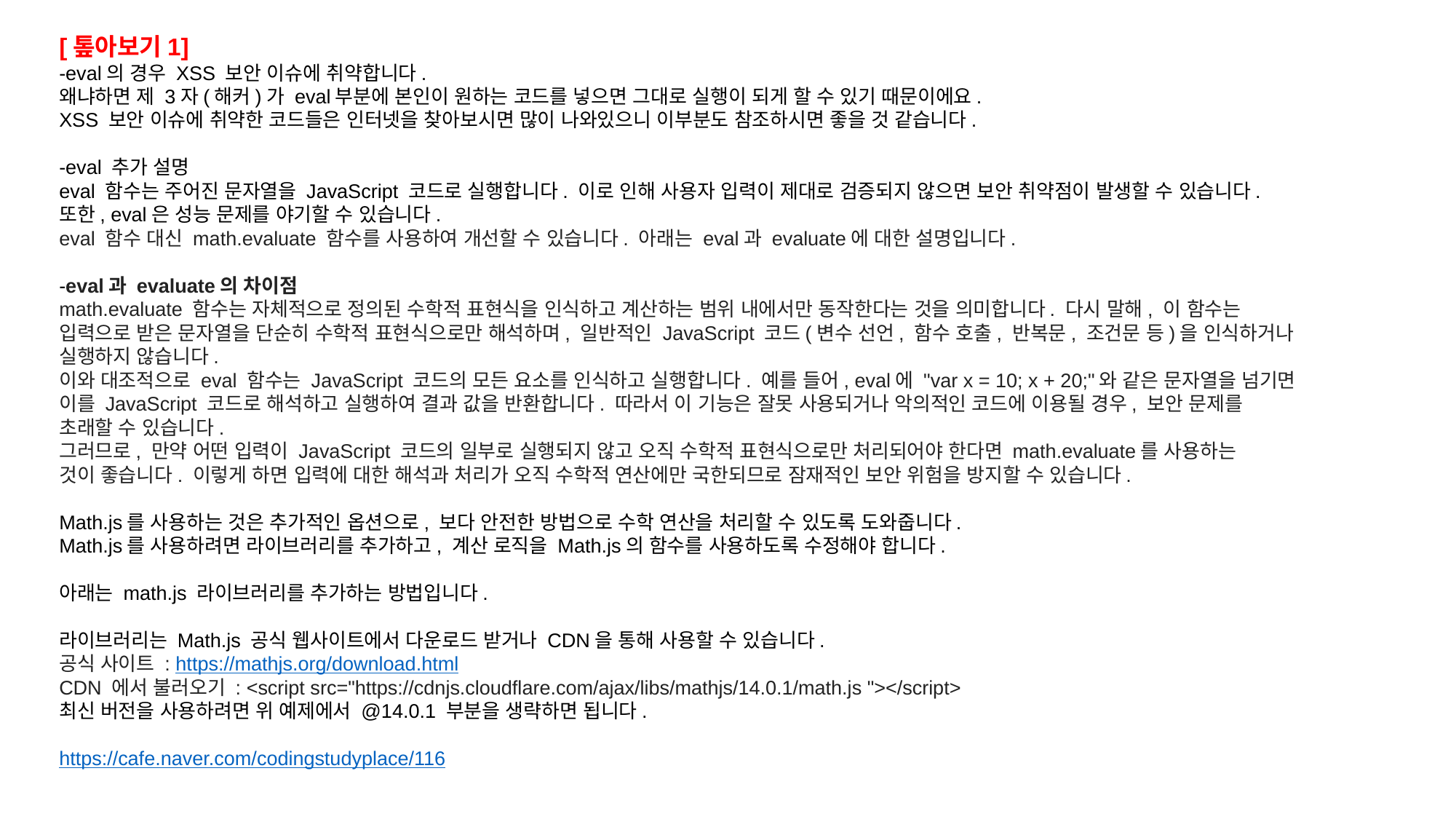

[톺아보기1]
-eval의 경우 XSS 보안 이슈에 취약합니다.
왜냐하면 제 3자(해커)가 eval부분에 본인이 원하는 코드를 넣으면 그대로 실행이 되게 할 수 있기 때문이에요.
XSS 보안 이슈에 취약한 코드들은 인터넷을 찾아보시면 많이 나와있으니 이부분도 참조하시면 좋을 것 같습니다.
-eval 추가 설명
eval 함수는 주어진 문자열을 JavaScript 코드로 실행합니다. 이로 인해 사용자 입력이 제대로 검증되지 않으면 보안 취약점이 발생할 수 있습니다.
또한, eval은 성능 문제를 야기할 수 있습니다.
eval 함수 대신 math.evaluate 함수를 사용하여 개선할 수 있습니다. 아래는 eval과 evaluate에 대한 설명입니다.

-eval과 evaluate의 차이점
math.evaluate 함수는 자체적으로 정의된 수학적 표현식을 인식하고 계산하는 범위 내에서만 동작한다는 것을 의미합니다. 다시 말해, 이 함수는
입력으로 받은 문자열을 단순히 수학적 표현식으로만 해석하며, 일반적인 JavaScript 코드(변수 선언, 함수 호출, 반복문, 조건문 등)을 인식하거나
실행하지 않습니다.
이와 대조적으로 eval 함수는 JavaScript 코드의 모든 요소를 인식하고 실행합니다. 예를 들어, eval에 "var x = 10; x + 20;"와 같은 문자열을 넘기면
이를 JavaScript 코드로 해석하고 실행하여 결과 값을 반환합니다. 따라서 이 기능은 잘못 사용되거나 악의적인 코드에 이용될 경우, 보안 문제를
초래할 수 있습니다.
그러므로, 만약 어떤 입력이 JavaScript 코드의 일부로 실행되지 않고 오직 수학적 표현식으로만 처리되어야 한다면 math.evaluate를 사용하는
것이 좋습니다. 이렇게 하면 입력에 대한 해석과 처리가 오직 수학적 연산에만 국한되므로 잠재적인 보안 위험을 방지할 수 있습니다.

Math.js를 사용하는 것은 추가적인 옵션으로, 보다 안전한 방법으로 수학 연산을 처리할 수 있도록 도와줍니다.
Math.js를 사용하려면 라이브러리를 추가하고, 계산 로직을 Math.js의 함수를 사용하도록 수정해야 합니다.

아래는 math.js 라이브러리를 추가하는 방법입니다.

라이브러리는 Math.js 공식 웹사이트에서 다운로드 받거나 CDN을 통해 사용할 수 있습니다.
공식 사이트 : https://mathjs.org/download.html
CDN 에서 불러오기 : <script src="https://cdnjs.cloudflare.com/ajax/libs/mathjs/14.0.1/math.js "></script>
최신 버전을 사용하려면 위 예제에서 @14.0.1 부분을 생략하면 됩니다.

https://cafe.naver.com/codingstudyplace/116